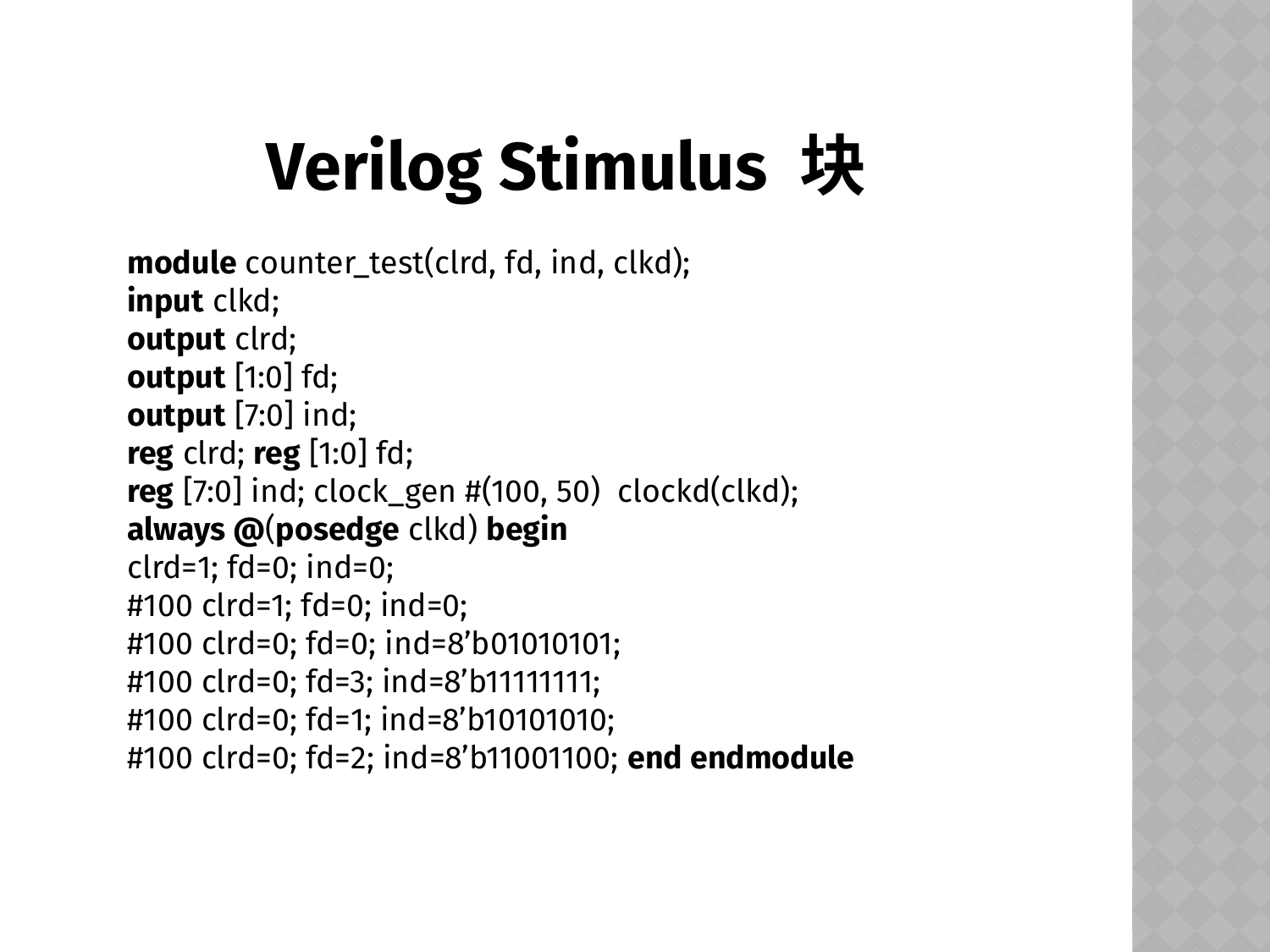

# Verilog stimulus 块
module counter_test(clrd, fd, ind, clkd);
input clkd;
output clrd;
output [1:0] fd;
output [7:0] ind;
reg clrd; reg [1:0] fd;
reg [7:0] ind; clock_gen #(100, 50)  clockd(clkd);
always @(posedge clkd) begin
clrd=1; fd=0; ind=0;
#100 clrd=1; fd=0; ind=0;
#100 clrd=0; fd=0; ind=8’b01010101;
#100 clrd=0; fd=3; ind=8’b11111111;
#100 clrd=0; fd=1; ind=8’b10101010;
#100 clrd=0; fd=2; ind=8’b11001100; end endmodule